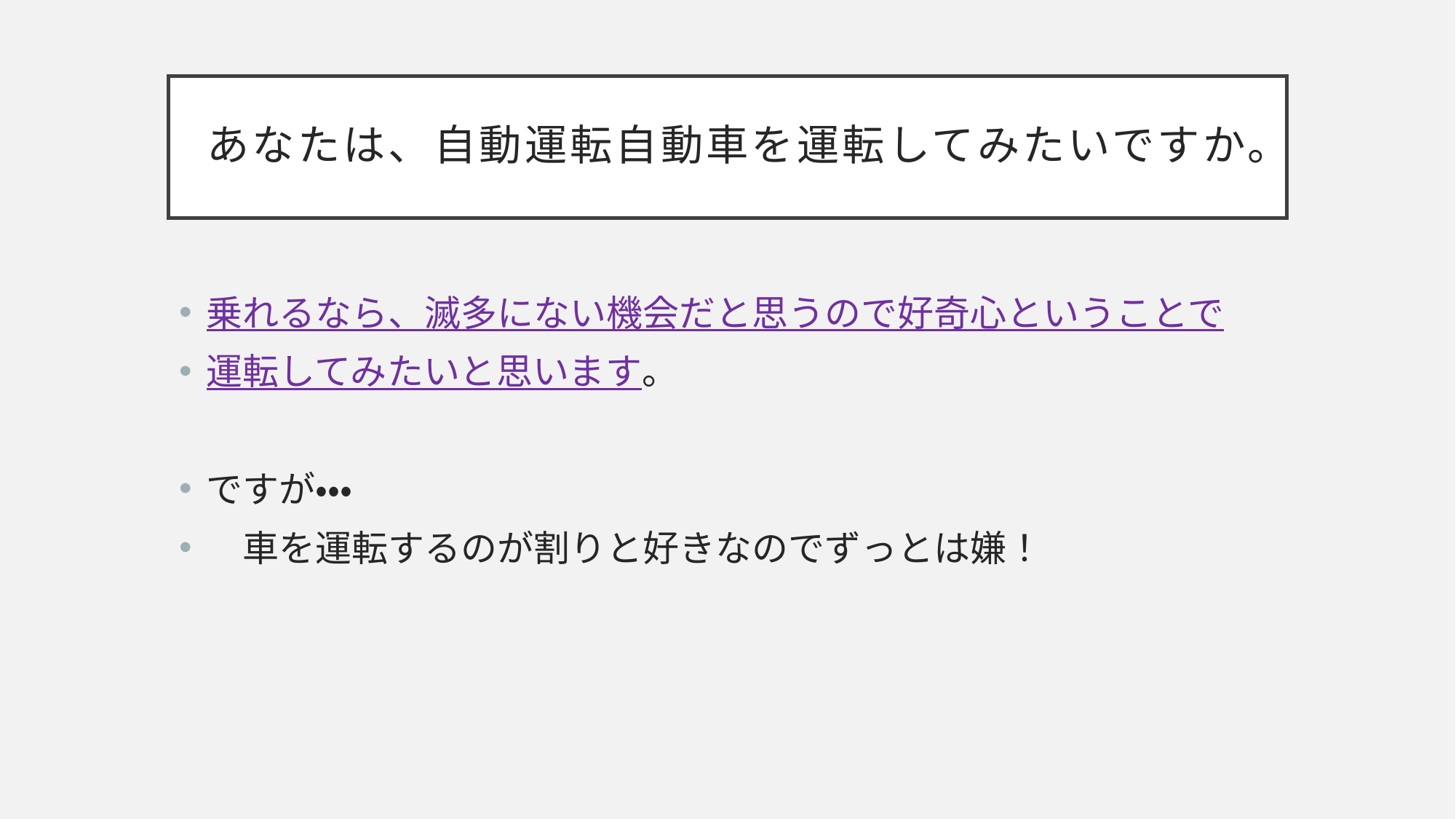

# あなたは、自動運転自動車を運転してみたいですか。
乗れるなら、滅多にない機会だと思うので好奇心ということで
運転してみたいと思います。

ですが・・・
　車を運転するのが割りと好きなのでずっとは嫌！